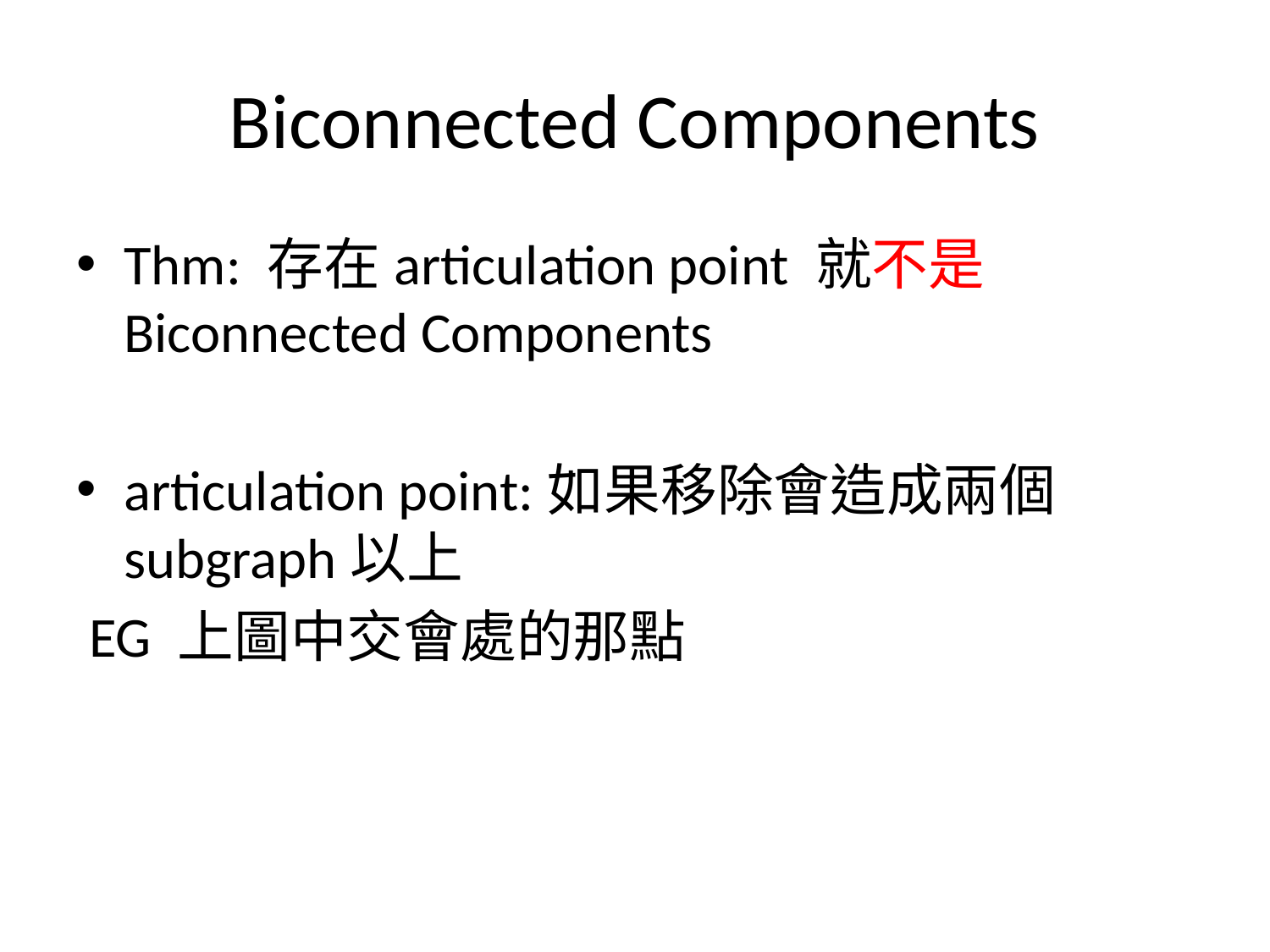

# Biconnected Components
Thm: 存在articulation point 就不是Biconnected Components

articulation point:如果移除會造成兩個subgraph以上
 EG 上圖中交會處的那點